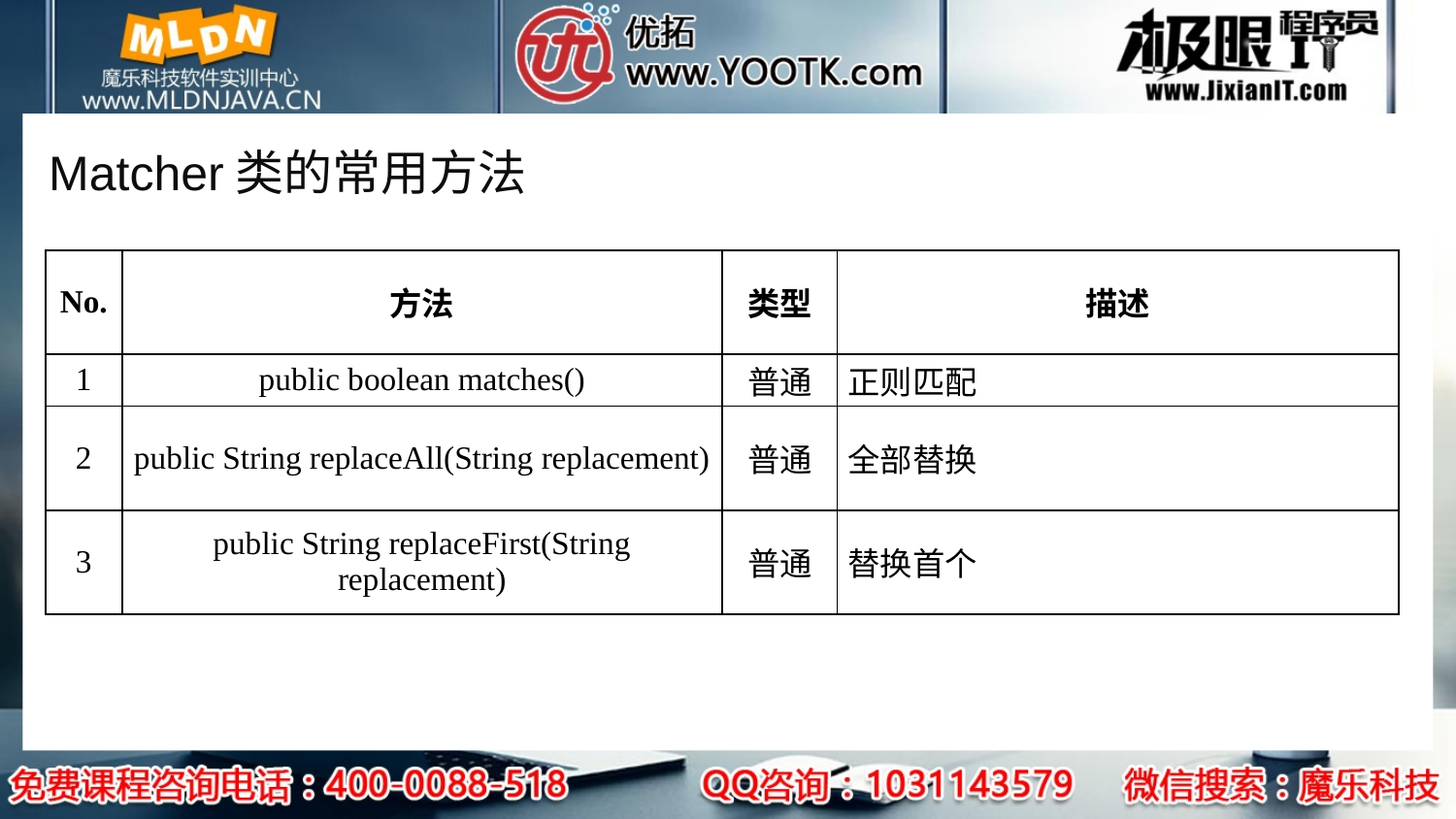

# Matcher类的常用方法
| No. | 方法 | 类型 | 描述 |
| --- | --- | --- | --- |
| 1 | public boolean matches() | 普通 | 正则匹配 |
| 2 | public String replaceAll(String replacement) | 普通 | 全部替换 |
| 3 | public String replaceFirst(String replacement) | 普通 | 替换首个 |